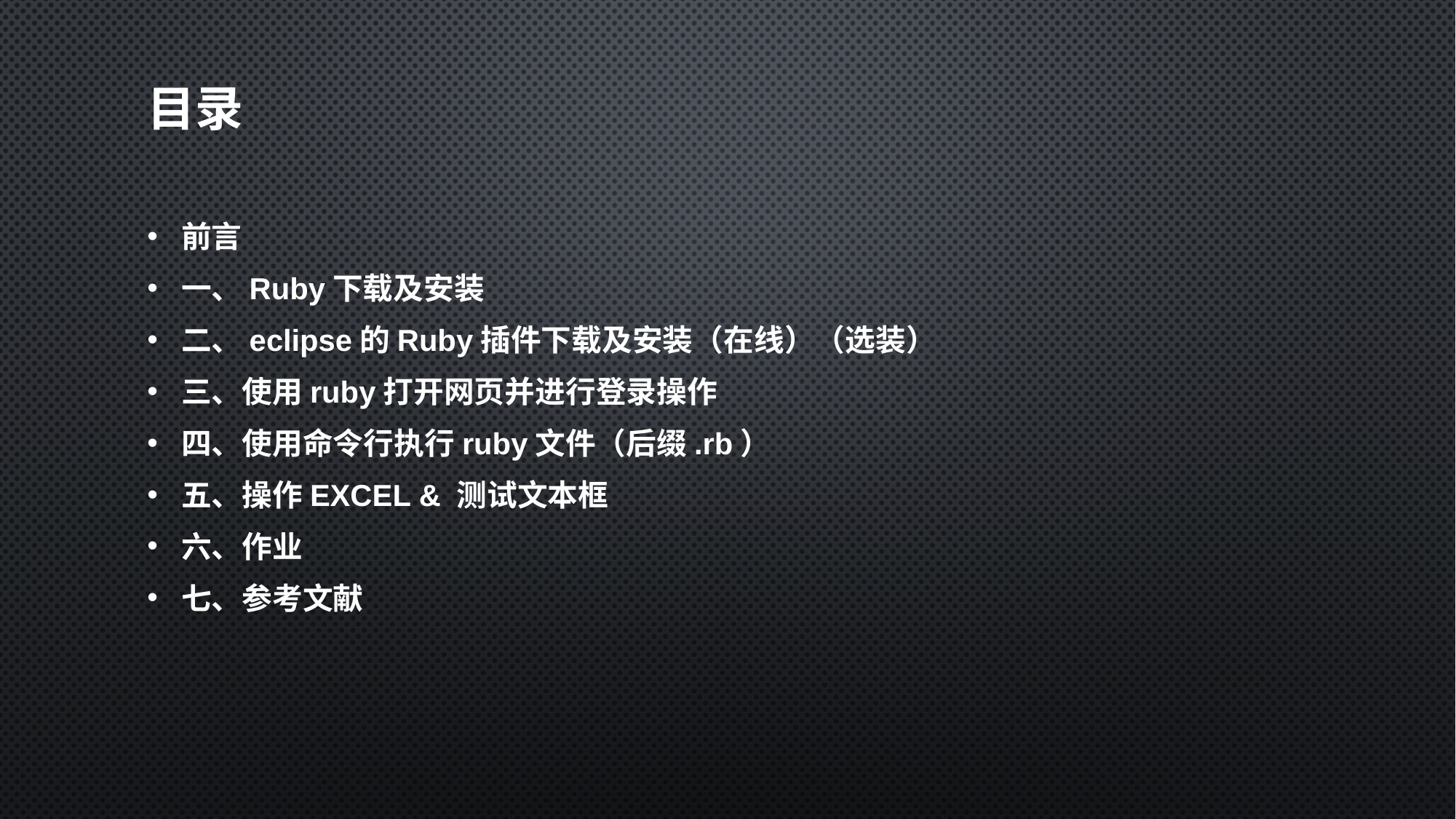

# 目录
前言
一、Ruby下载及安装
二、eclipse的Ruby插件下载及安装（在线）（选装）
三、使用ruby打开网页并进行登录操作
四、使用命令行执行ruby文件（后缀.rb）
五、操作EXCEL & 测试文本框
六、作业
七、参考文献